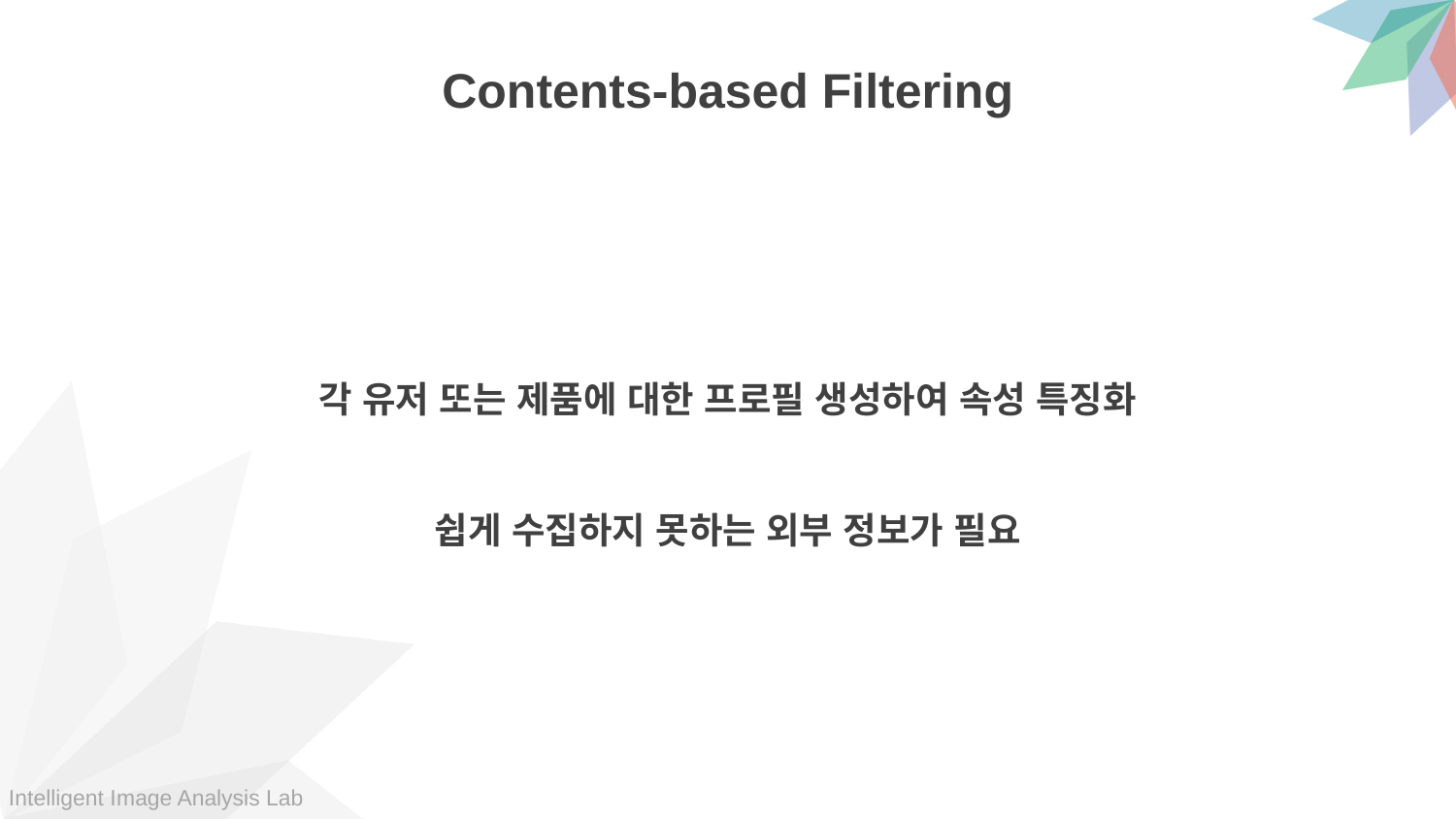

Contents-based Filtering
각 유저 또는 제품에 대한 프로필 생성하여 속성 특징화
쉽게 수집하지 못하는 외부 정보가 필요